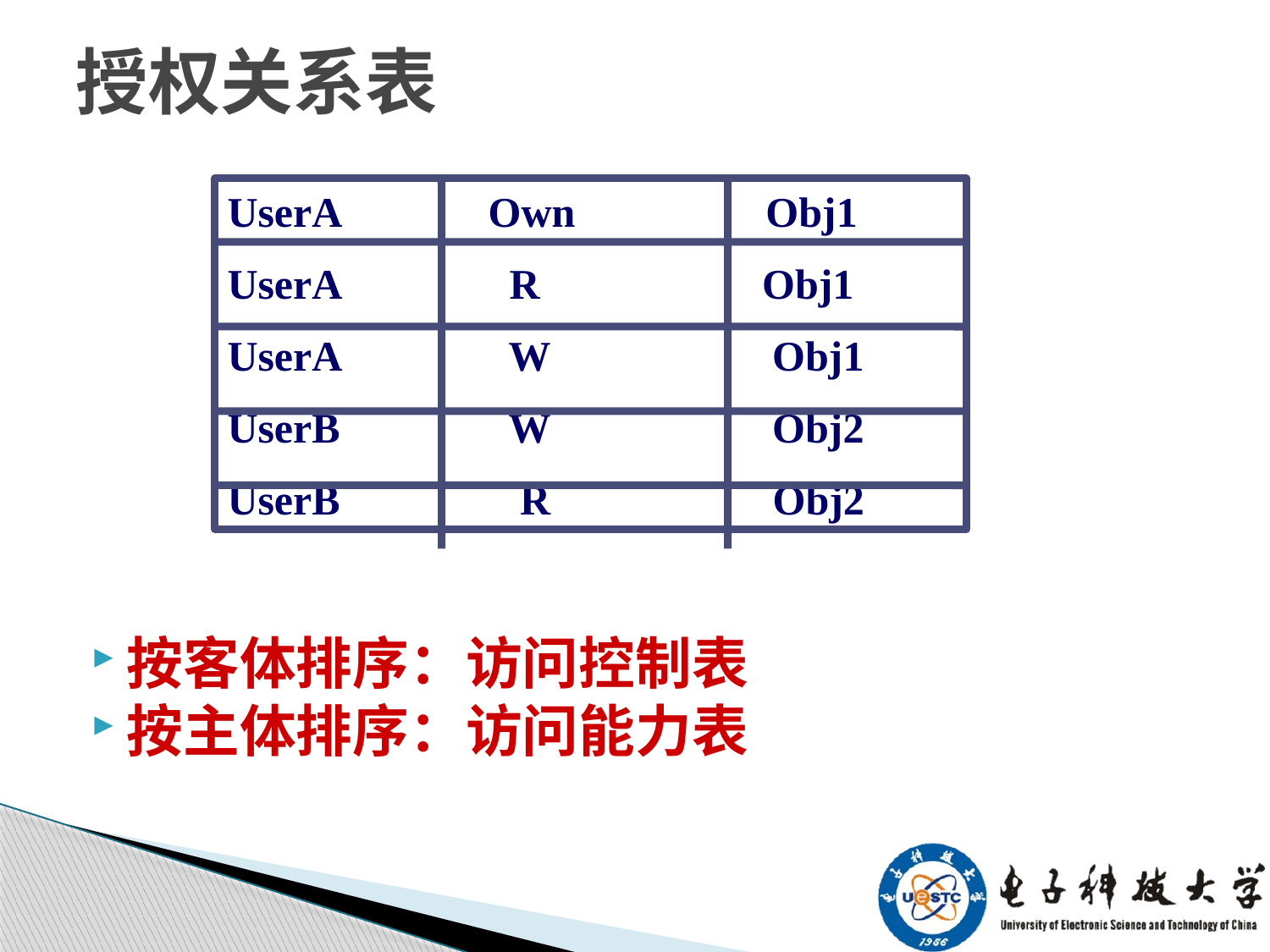

# 授权关系表
UserA              Own                  Obj1
UserA                R                     Obj1
UserA                W                     Obj1
UserB                W                     Obj2
UserB                 R                     Obj2

按客体排序：访问控制表
按主体排序：访问能力表